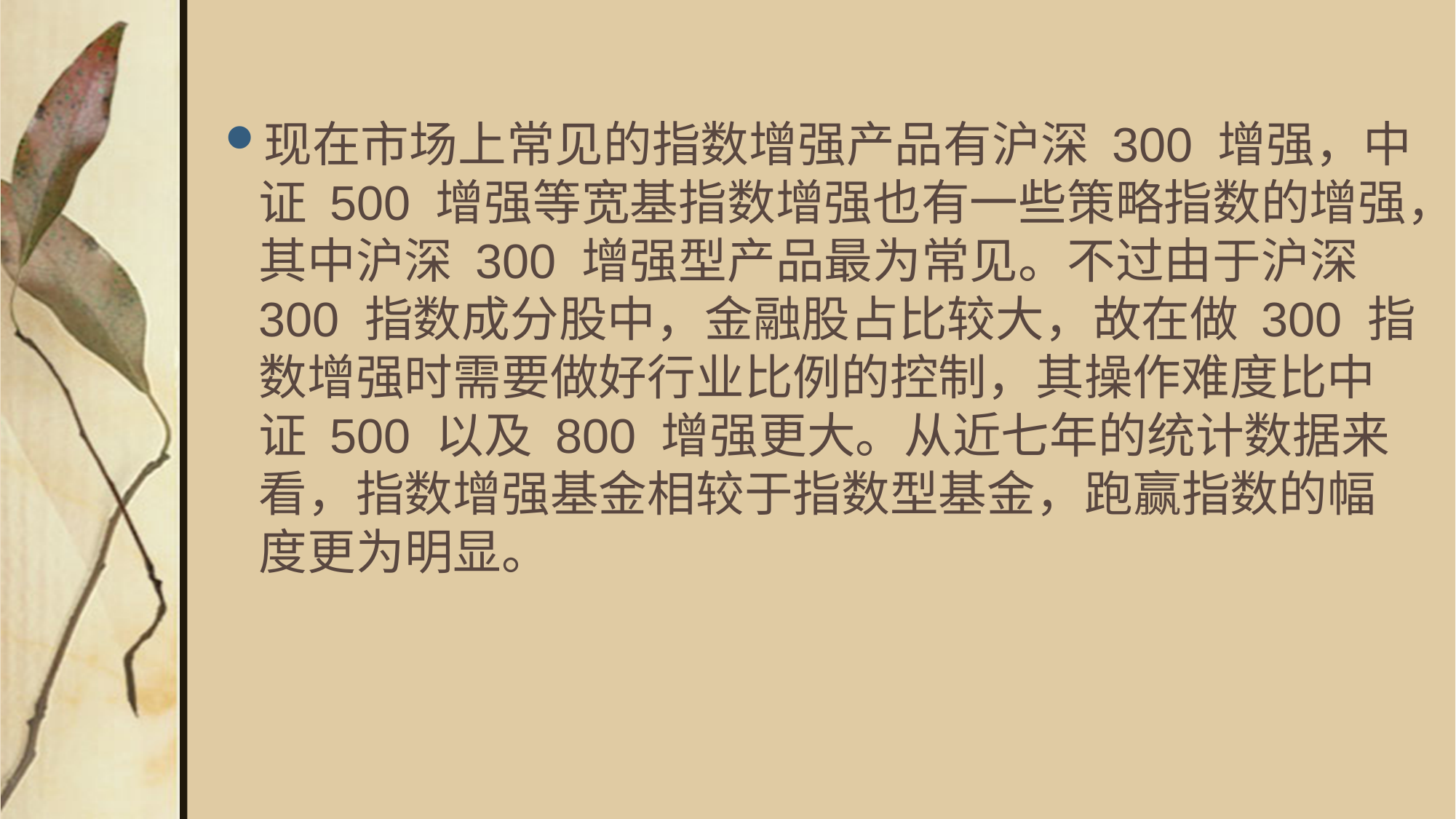

现在市场上常见的指数增强产品有沪深 300 增强，中证 500 增强等宽基指数增强也有一些策略指数的增强，其中沪深 300 增强型产品最为常见。不过由于沪深 300 指数成分股中，金融股占比较大，故在做 300 指数增强时需要做好行业比例的控制，其操作难度比中证 500 以及 800 增强更大。从近七年的统计数据来看，指数增强基金相较于指数型基金，跑赢指数的幅度更为明显。